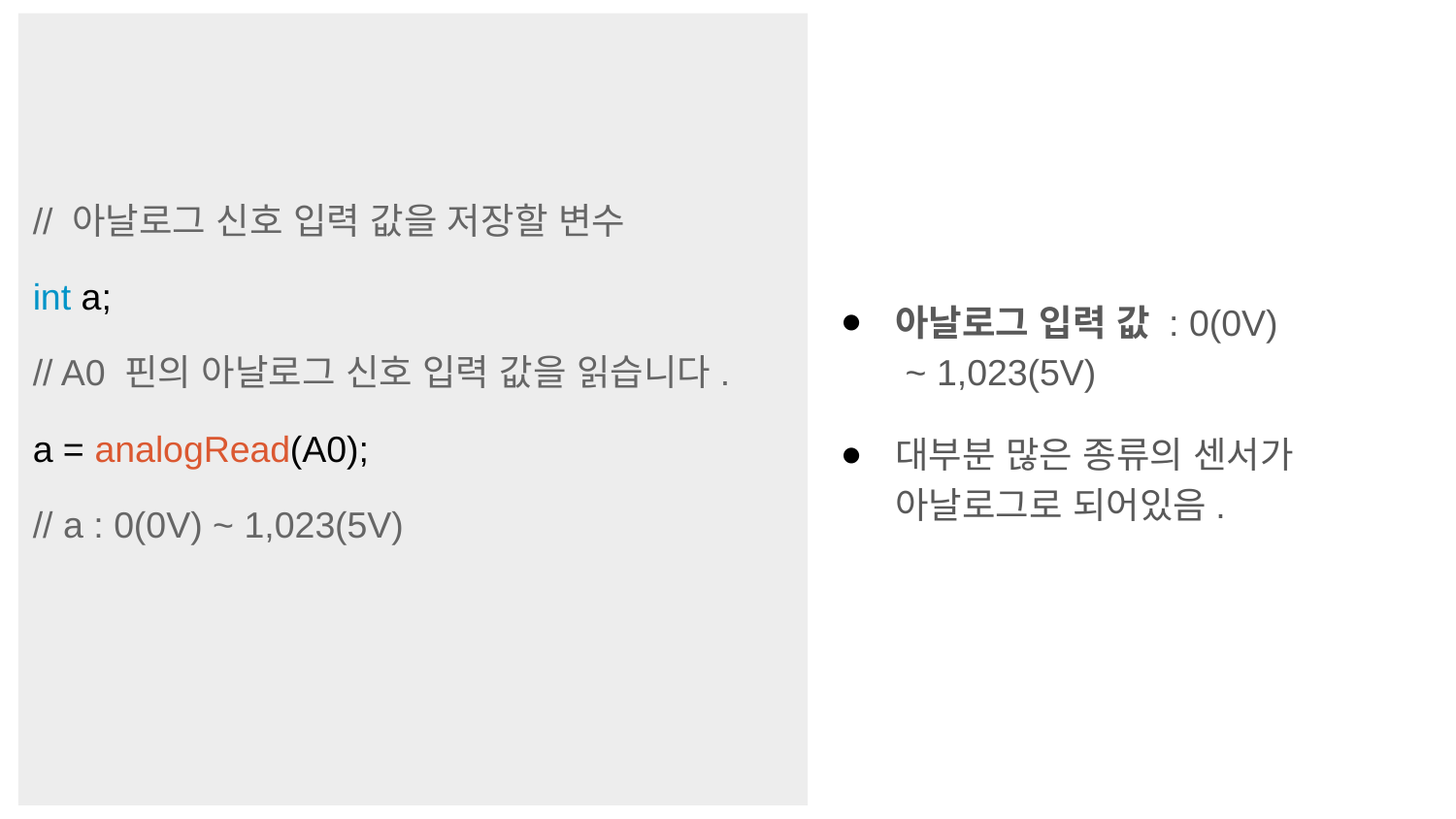

아날로그 입력 값 : 0(0V)
 ~ 1,023(5V)
대부분 많은 종류의 센서가 아날로그로 되어있음.
// 아날로그 신호 입력 값을 저장할 변수
int a;
// A0 핀의 아날로그 신호 입력 값을 읽습니다.
a = analogRead(A0);
// a : 0(0V) ~ 1,023(5V)